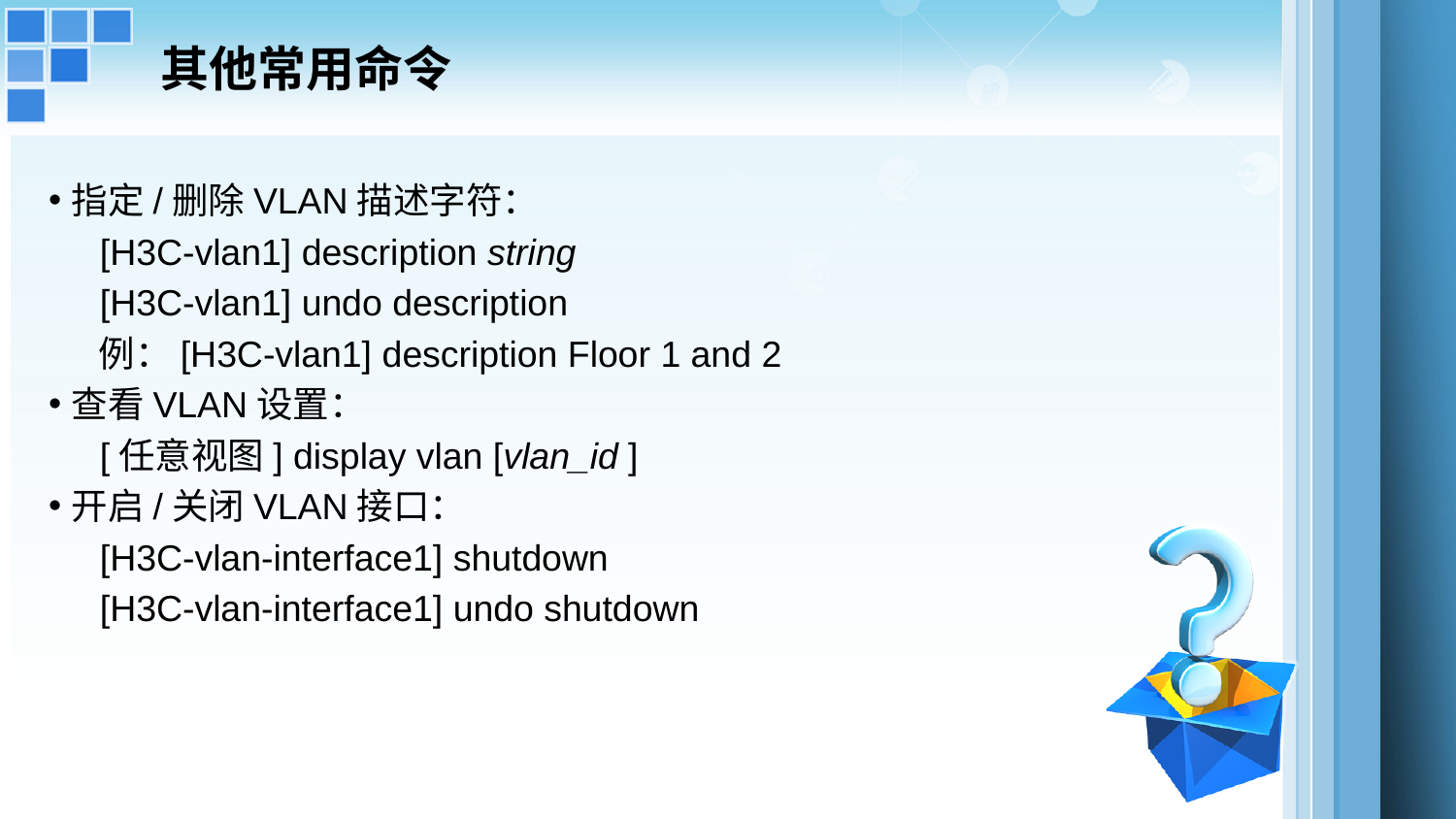

# 其他常用命令
指定/删除VLAN描述字符：
     [H3C-vlan1] description string
     [H3C-vlan1] undo description
     例：[H3C-vlan1] description Floor 1 and 2
查看VLAN设置：
     [任意视图] display vlan [vlan_id ]
开启/关闭VLAN接口：
     [H3C-vlan-interface1] shutdown
     [H3C-vlan-interface1] undo shutdown